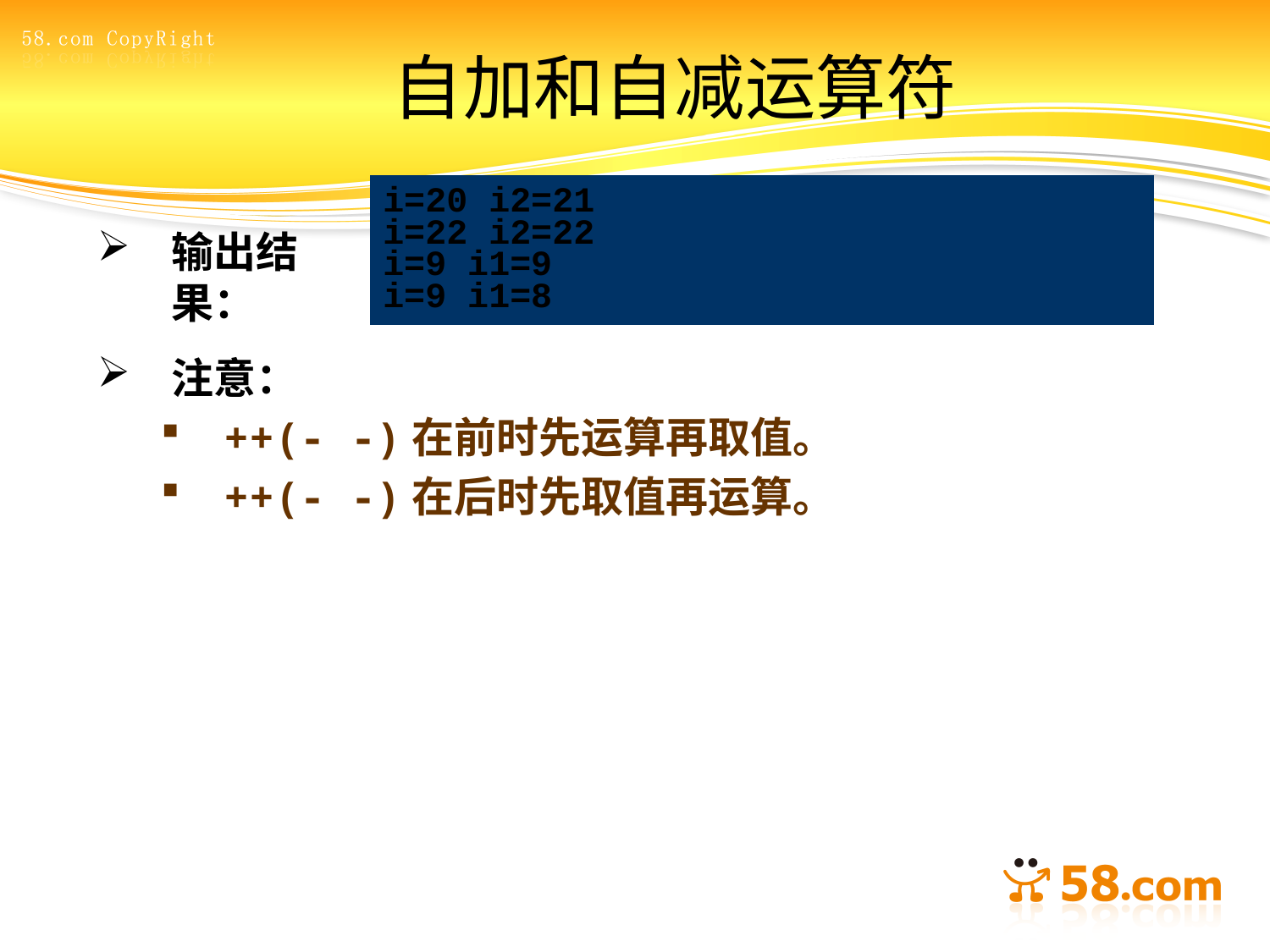

# 自加和自减运算符
i=20 i2=21
i=22 i2=22
i=9 i1=9
i=9 i1=8
输出结果：
注意：
++(- -)在前时先运算再取值。
++(- -)在后时先取值再运算。